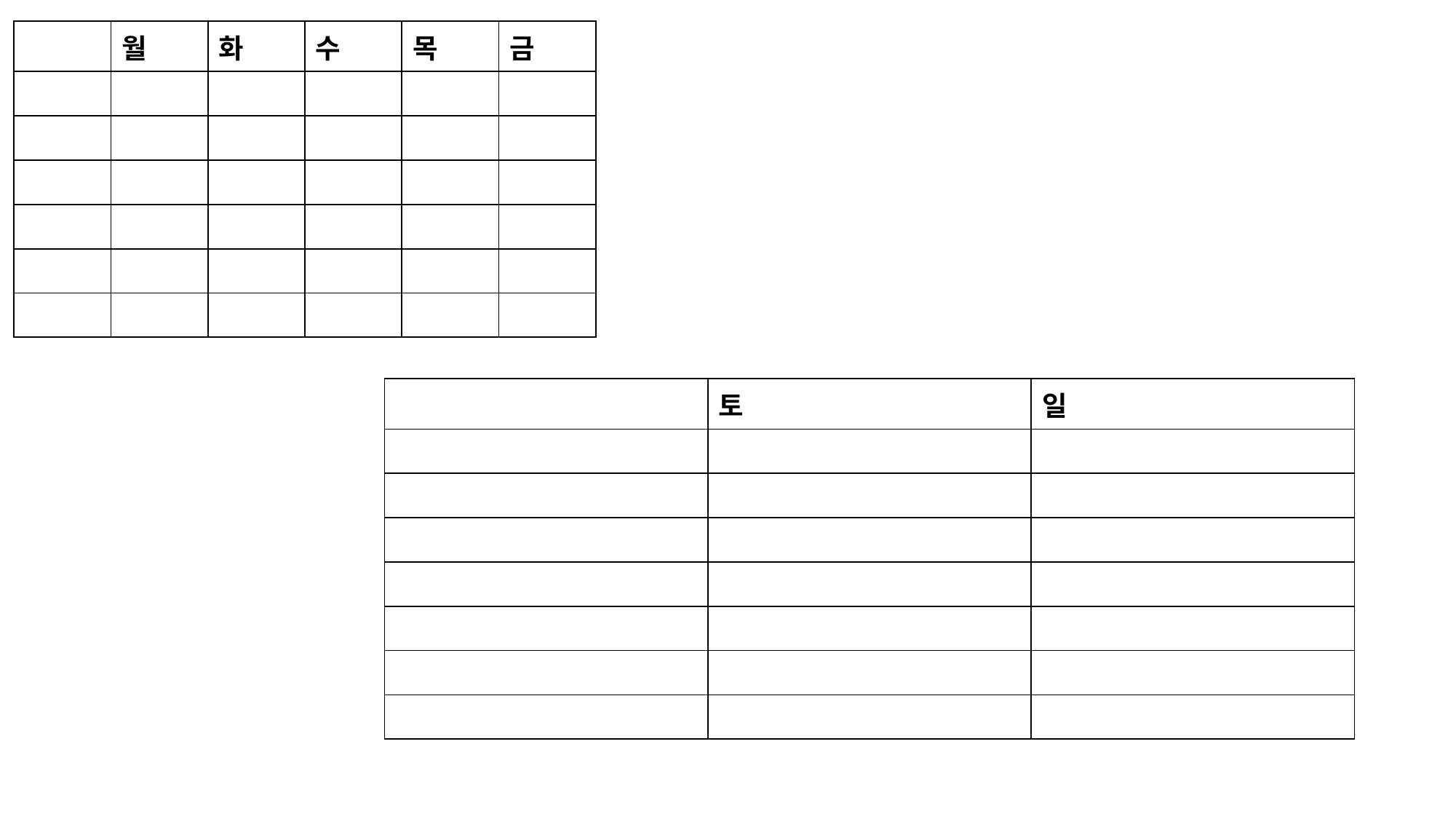

|  | 월 | 화 | 수 | 목 | 금 |
| --- | --- | --- | --- | --- | --- |
|  |  |  |  |  |  |
|  |  |  |  |  |  |
|  |  |  |  |  |  |
|  |  |  |  |  |  |
|  |  |  |  |  |  |
|  |  |  |  |  |  |
|  | 토 | 일 |
| --- | --- | --- |
|  |  |  |
|  |  |  |
|  |  |  |
|  |  |  |
|  |  |  |
|  |  |  |
|  |  |  |